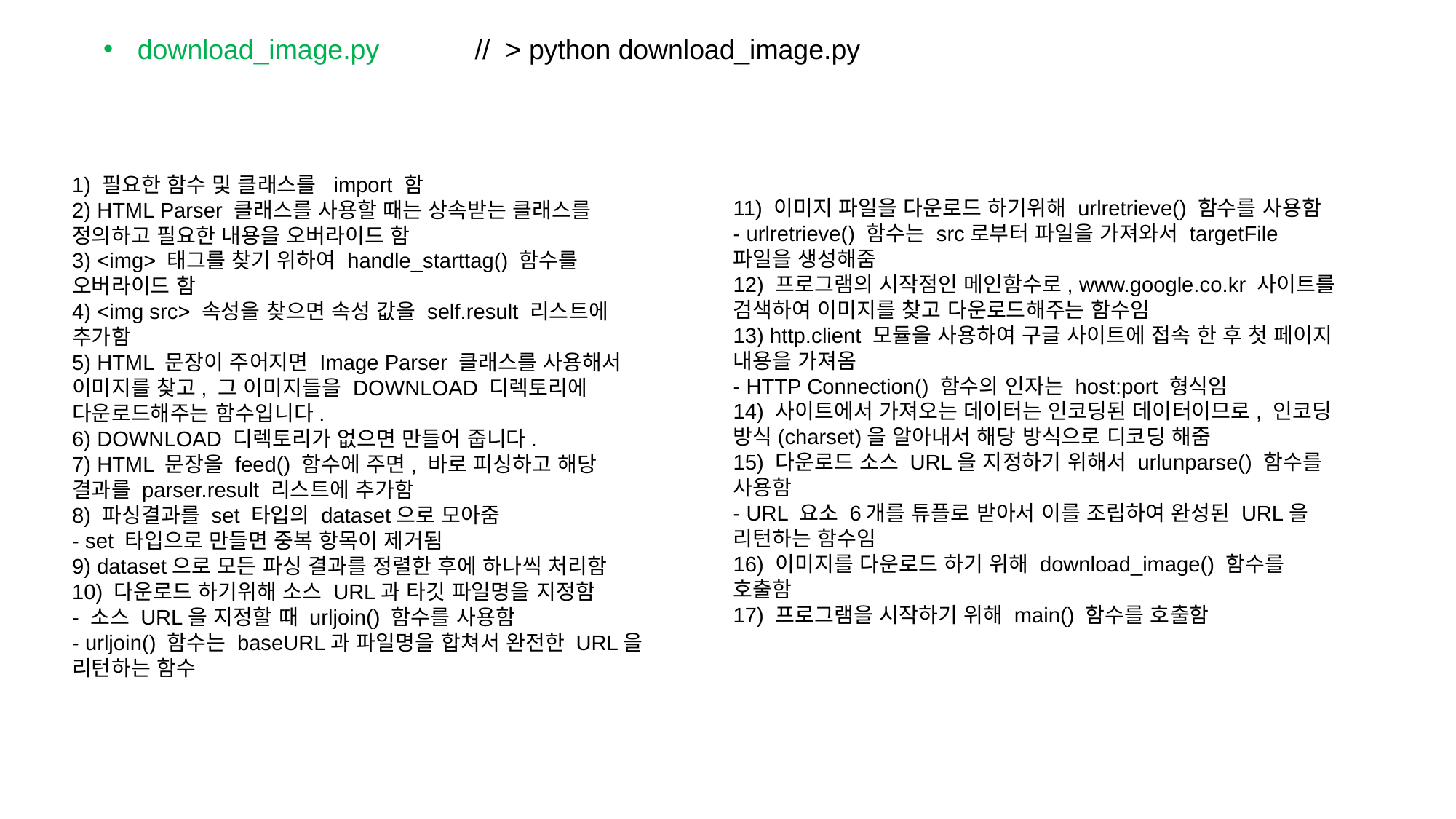

download_image.py
 //  > python download_image.py
1) 필요한 함수 및 클래스를  import 함
2) HTML Parser 클래스를 사용할 때는 상속받는 클래스를 정의하고 필요한 내용을 오버라이드 함
3) <img> 태그를 찾기 위하여 handle_starttag() 함수를 오버라이드 함
4) <img src> 속성을 찾으면 속성 값을 self.result 리스트에 추가함
5) HTML 문장이 주어지면 Image Parser 클래스를 사용해서 이미지를 찾고, 그 이미지들을 DOWNLOAD 디렉토리에 다운로드해주는 함수입니다.
6) DOWNLOAD 디렉토리가 없으면 만들어 줍니다.
7) HTML 문장을 feed() 함수에 주면, 바로 피싱하고 해당 결과를 parser.result 리스트에 추가함
8) 파싱결과를 set 타입의 dataset으로 모아줌
- set 타입으로 만들면 중복 항목이 제거됨
9) dataset으로 모든 파싱 결과를 정렬한 후에 하나씩 처리함
10) 다운로드 하기위해 소스 URL과 타깃 파일명을 지정함
- 소스 URL을 지정할 때 urljoin() 함수를 사용함
- urljoin() 함수는 baseURL과 파일명을 합쳐서 완전한 URL을 리턴하는 함수
11) 이미지 파일을 다운로드 하기위해 urlretrieve() 함수를 사용함
- urlretrieve() 함수는 src로부터 파일을 가져와서 targetFile 파일을 생성해줌
12) 프로그램의 시작점인 메인함수로, www.google.co.kr 사이트를 검색하여 이미지를 찾고 다운로드해주는 함수임
13) http.client 모듈을 사용하여 구글 사이트에 접속 한 후 첫 페이지 내용을 가져옴
- HTTP Connection() 함수의 인자는 host:port 형식임
14) 사이트에서 가져오는 데이터는 인코딩된 데이터이므로, 인코딩 방식(charset)을 알아내서 해당 방식으로 디코딩 해줌
15) 다운로드 소스 URL을 지정하기 위해서 urlunparse() 함수를 사용함
- URL 요소 6개를 튜플로 받아서 이를 조립하여 완성된 URL을 리턴하는 함수임
16) 이미지를 다운로드 하기 위해 download_image() 함수를 호출함
17) 프로그램을 시작하기 위해 main() 함수를 호출함